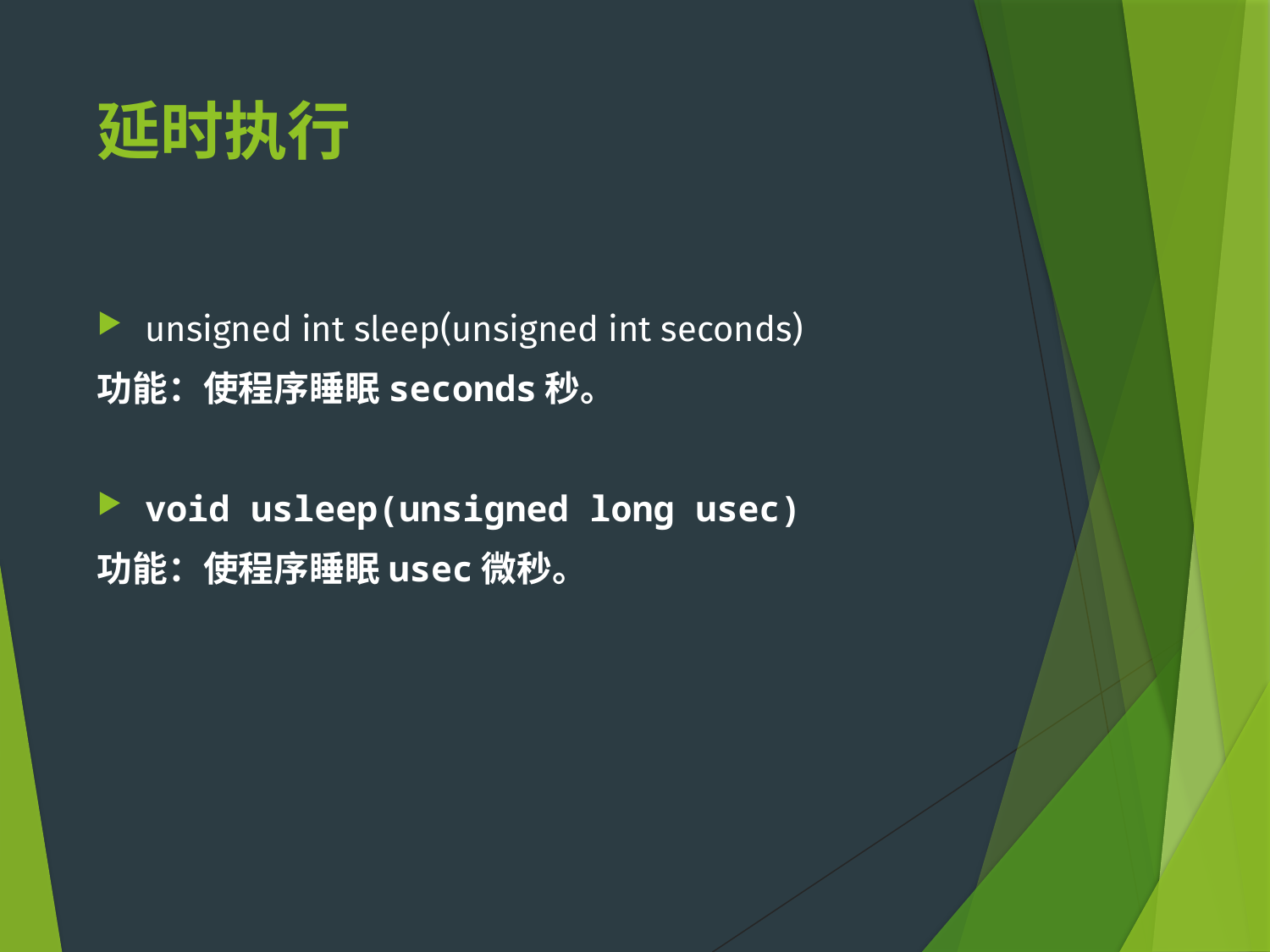

# 延时执行
unsigned int sleep(unsigned int seconds)
功能：使程序睡眠seconds秒。

void usleep(unsigned long usec)
功能：使程序睡眠usec微秒。